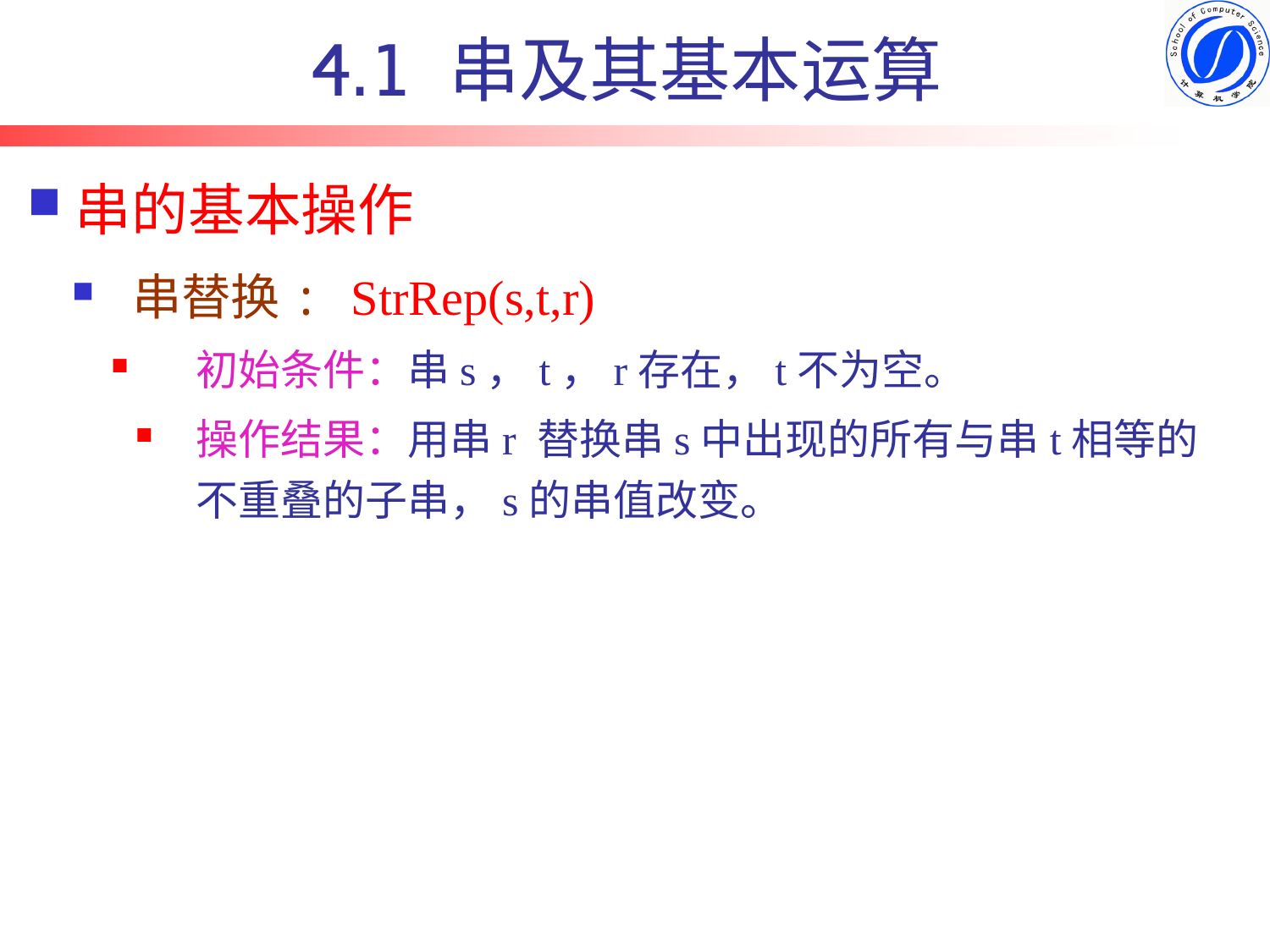

4.1 串及其基本运算
# 串的基本操作
串替换: StrRep(s,t,r)
初始条件：串s，t，r存在，t不为空。
操作结果：用串r 替换串s中出现的所有与串t相等的不重叠的子串，s的串值改变。